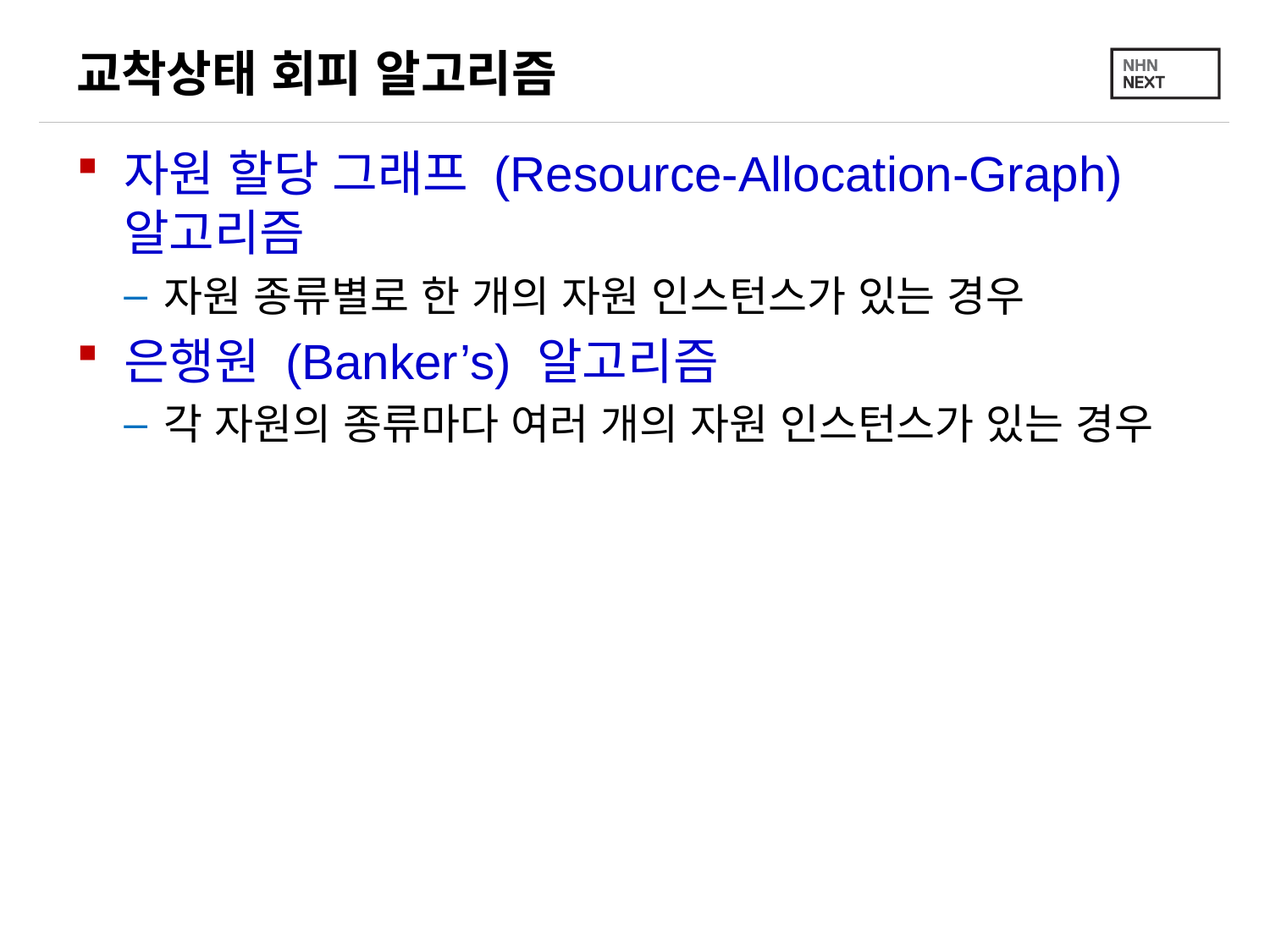

# 교착상태 회피 알고리즘
자원 할당 그래프 (Resource-Allocation-Graph) 알고리즘
자원 종류별로 한 개의 자원 인스턴스가 있는 경우
은행원 (Banker’s) 알고리즘
각 자원의 종류마다 여러 개의 자원 인스턴스가 있는 경우